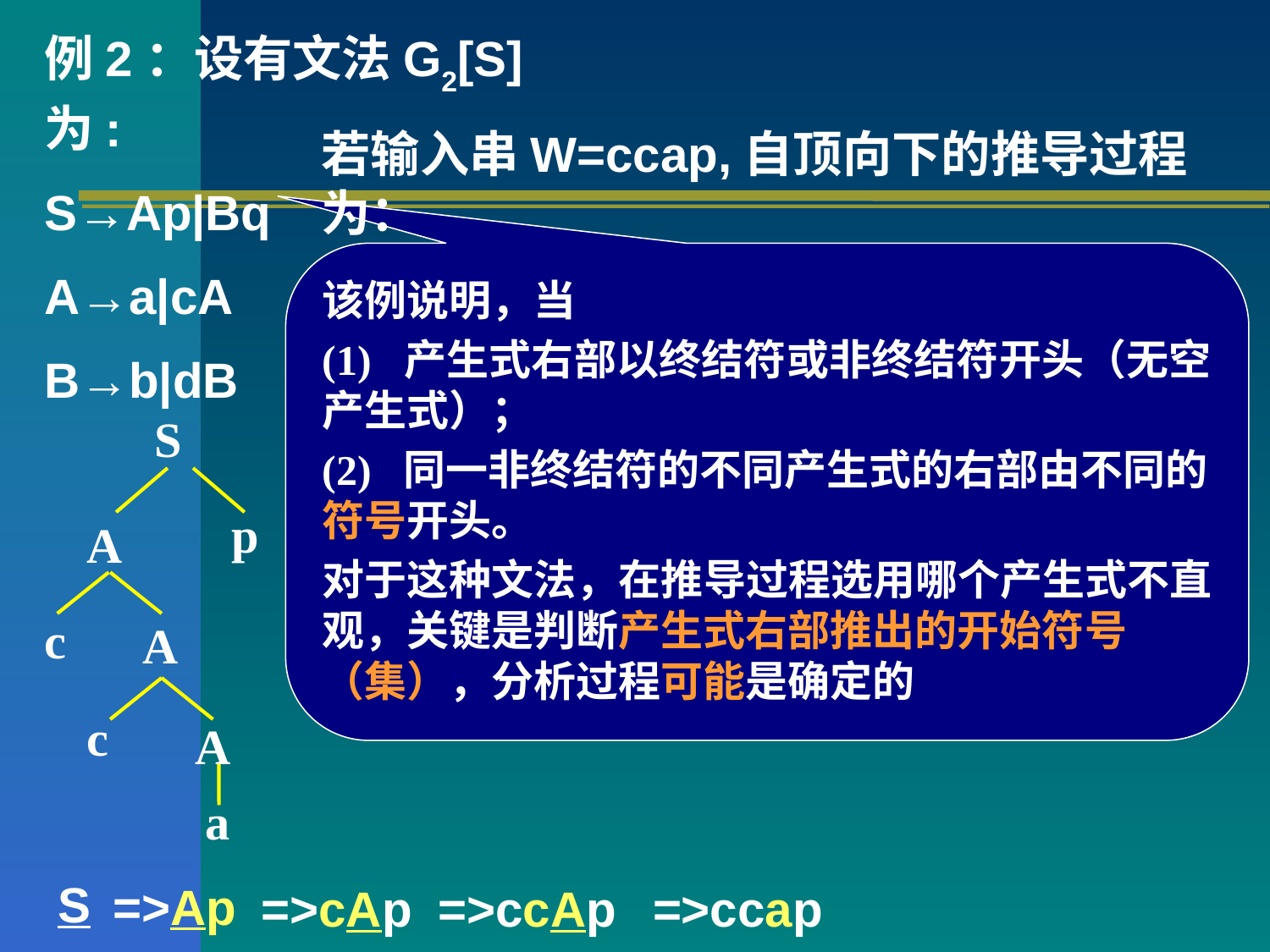

例2：设有文法G2[S]为:
S→Ap|Bq
A→a|cA
B→b|dB
若输入串W=ccap,自顶向下的推导过程为：
该例说明，当
(1)  产生式右部以终结符或非终结符开头（无空产生式）；
(2)  同一非终结符的不同产生式的右部由不同的符号开头。
对于这种文法，在推导过程选用哪个产生式不直观，关键是判断产生式右部推出的开始符号（集），分析过程可能是确定的
S

p
A

c
A

c
A

a
S
=>Ap
=>cAp
=>ccAp
=>ccap